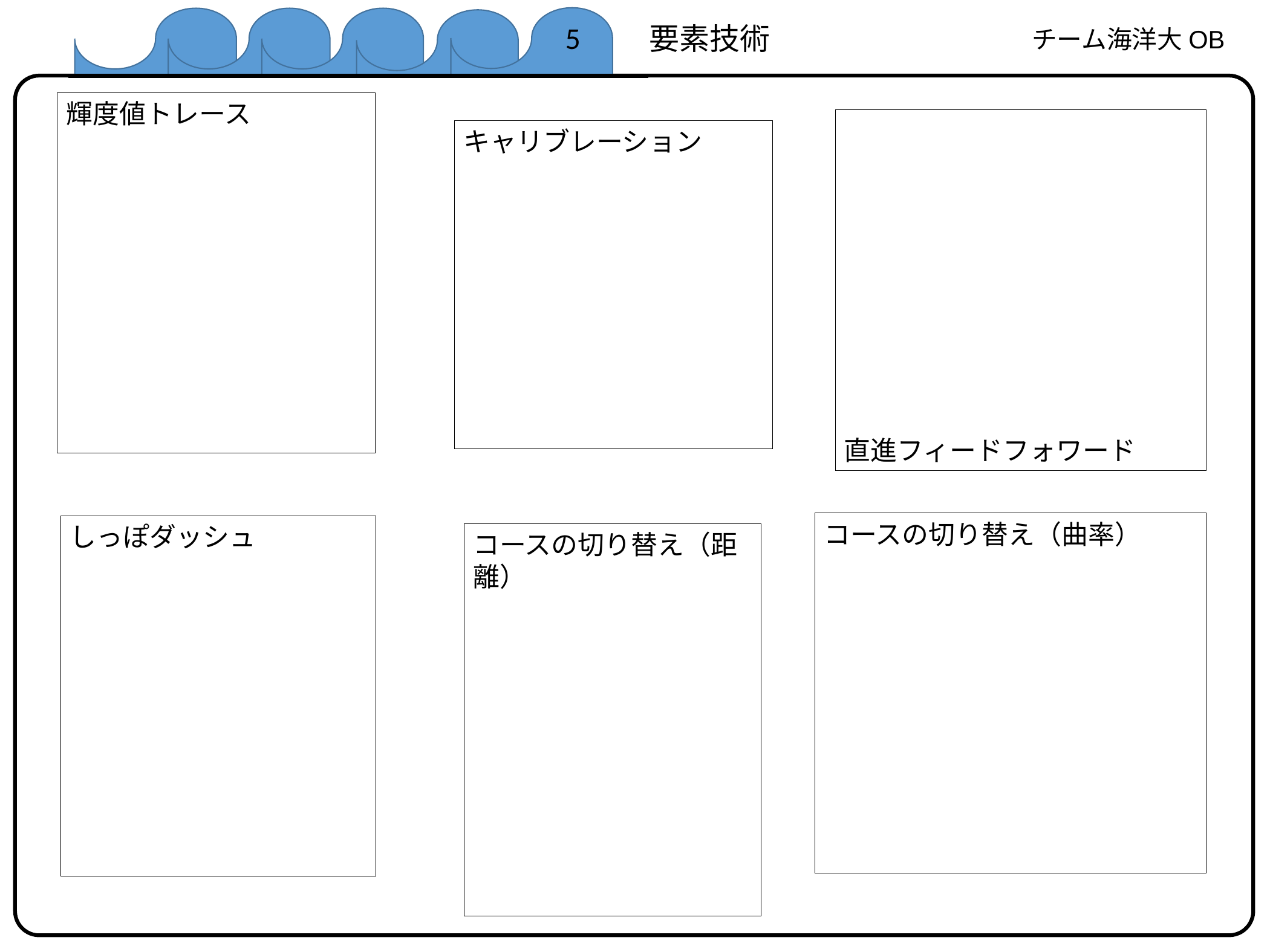

5
要素技術

輝度値トレース

直進フィードフォワード
キャリブレーション

コースの切り替え（曲率）

しっぽダッシュ

コースの切り替え（距離）